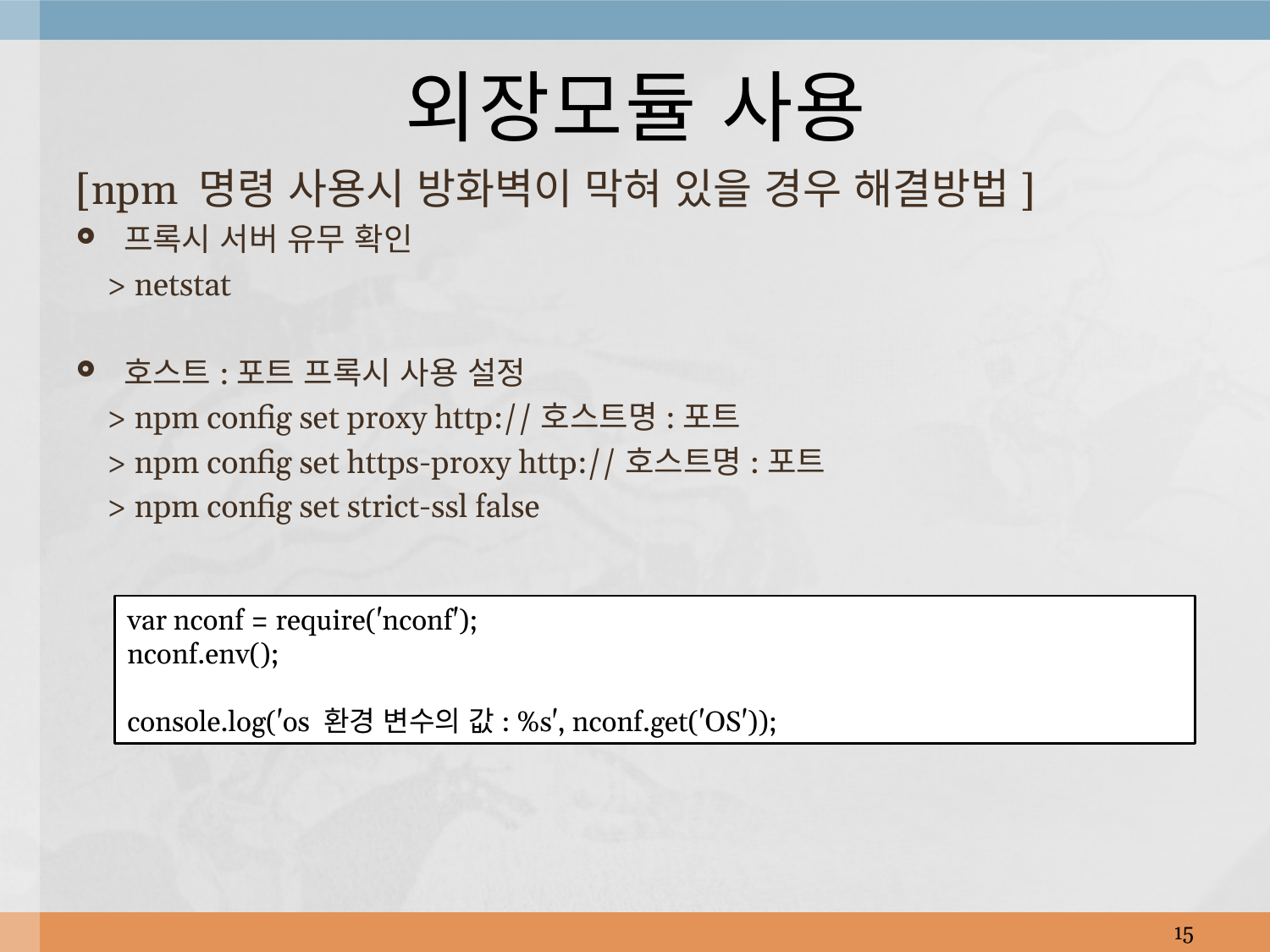

# 외장모듈 사용
[npm 명령 사용시 방화벽이 막혀 있을 경우 해결방법]
프록시 서버 유무 확인
    > netstat

호스트:포트 프록시 사용 설정
    > npm config set proxy http://호스트명:포트
    > npm config set https-proxy http://호스트명:포트
    > npm config set strict-ssl false

var nconf = require('nconf');
nconf.env();

console.log('os 환경 변수의 값: %s', nconf.get('OS'));
15